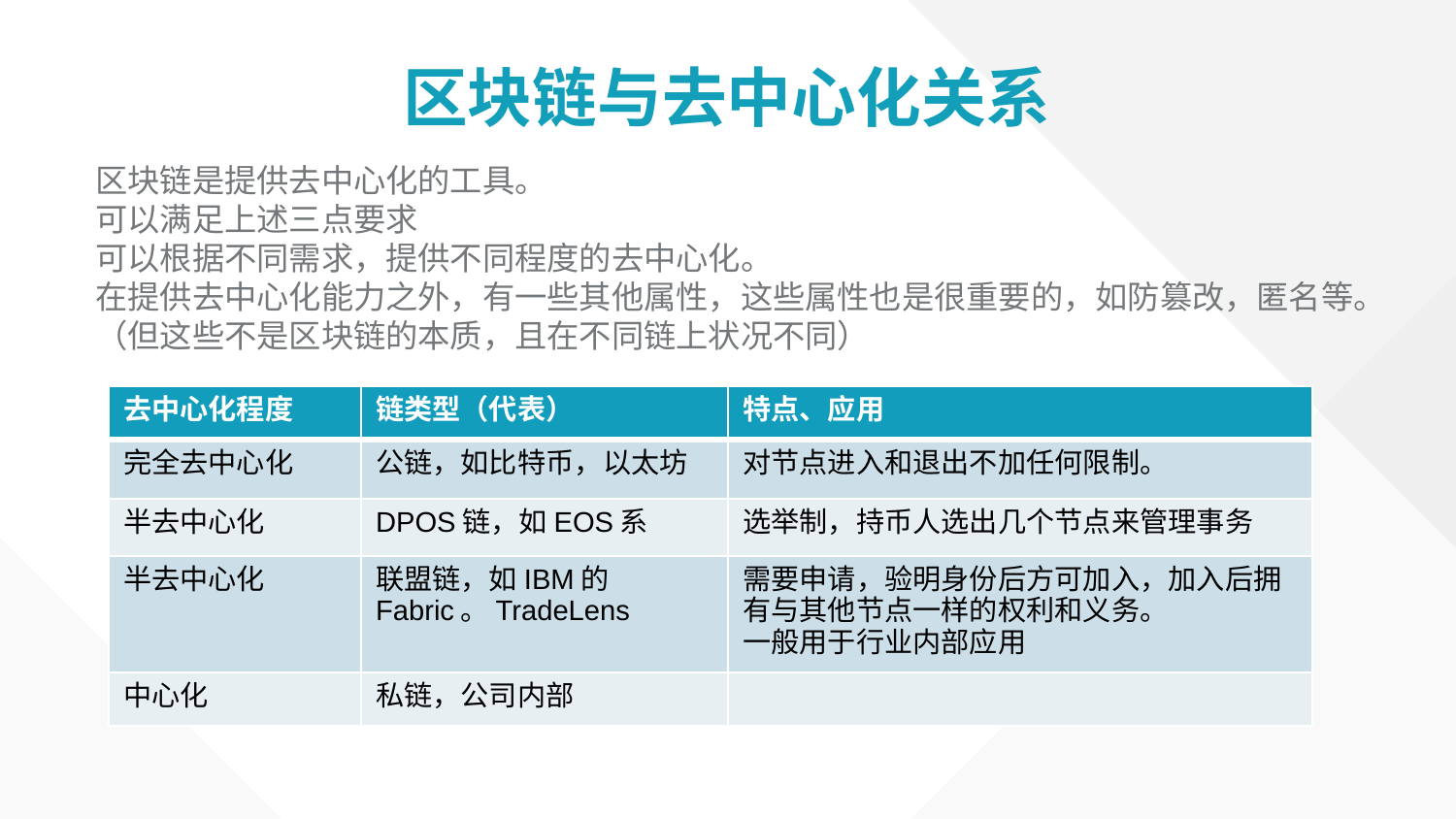

# 区块链与去中心化关系
区块链是提供去中心化的工具。
可以满足上述三点要求
可以根据不同需求，提供不同程度的去中心化。
在提供去中心化能力之外，有一些其他属性，这些属性也是很重要的，如防篡改，匿名等。（但这些不是区块链的本质，且在不同链上状况不同）

| 去中心化程度 | 链类型（代表） | 特点、应用 |
| --- | --- | --- |
| 完全去中心化 | 公链，如比特币，以太坊 | 对节点进入和退出不加任何限制。 |
| 半去中心化 | DPOS链，如EOS系 | 选举制，持币人选出几个节点来管理事务 |
| 半去中心化 | 联盟链，如IBM的Fabric。TradeLens | 需要申请，验明身份后方可加入，加入后拥有与其他节点一样的权利和义务。 一般用于行业内部应用 |
| 中心化 | 私链，公司内部 |  |